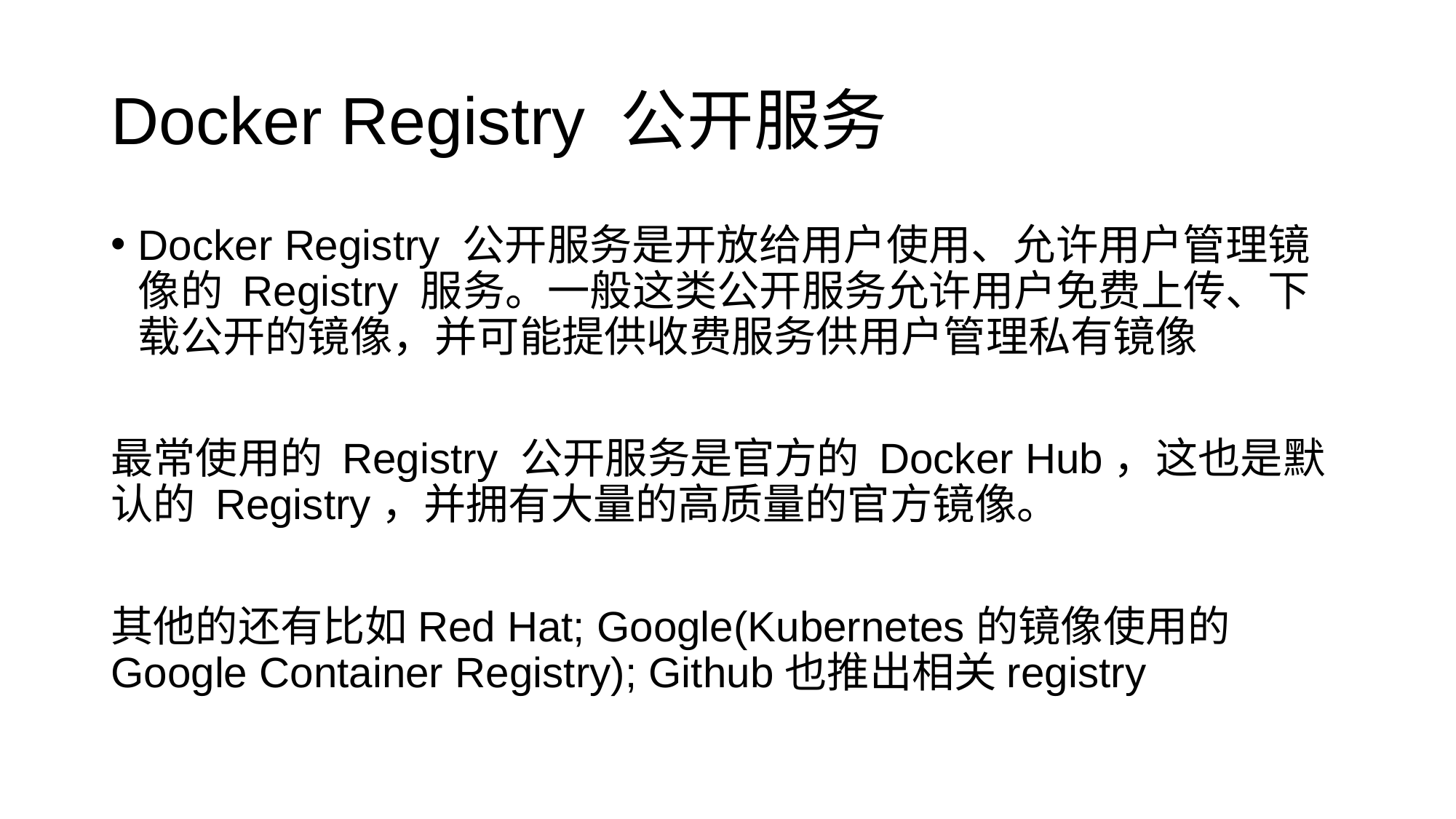

# Docker Registry 公开服务
Docker Registry 公开服务是开放给用户使用、允许用户管理镜像的 Registry 服务。一般这类公开服务允许用户免费上传、下载公开的镜像，并可能提供收费服务供用户管理私有镜像

最常使用的 Registry 公开服务是官方的 Docker Hub，这也是默认的 Registry，并拥有大量的高质量的官方镜像。

其他的还有比如Red Hat; Google(Kubernetes的镜像使用的Google Container Registry); Github也推出相关registry